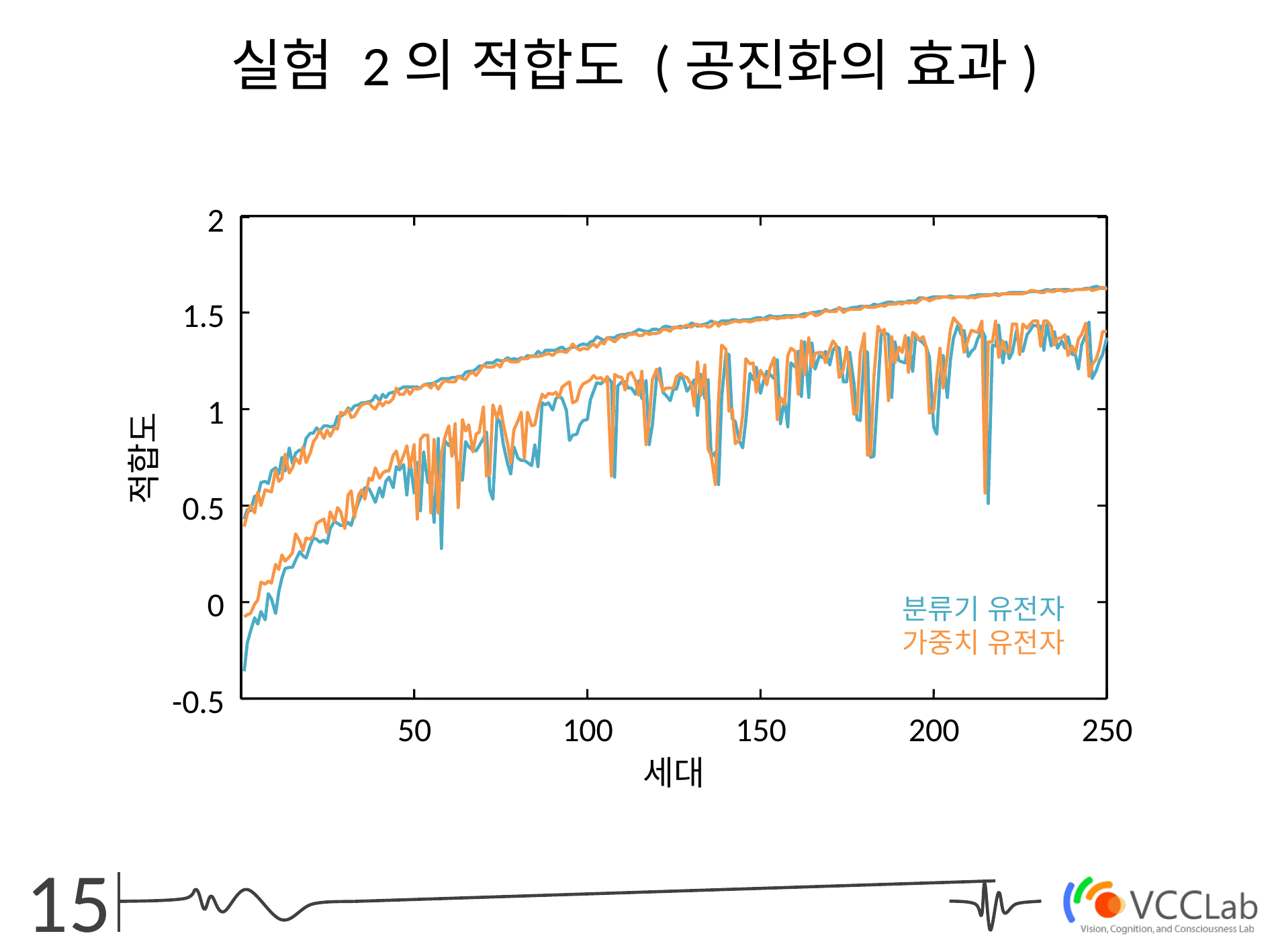

# 실험 2의 적합도 (공진화의 효과)
2

1.5

1

0.5

0

-0.5

50
100
150
200
250
적합도
분류기 유전자
가중치 유전자
세대